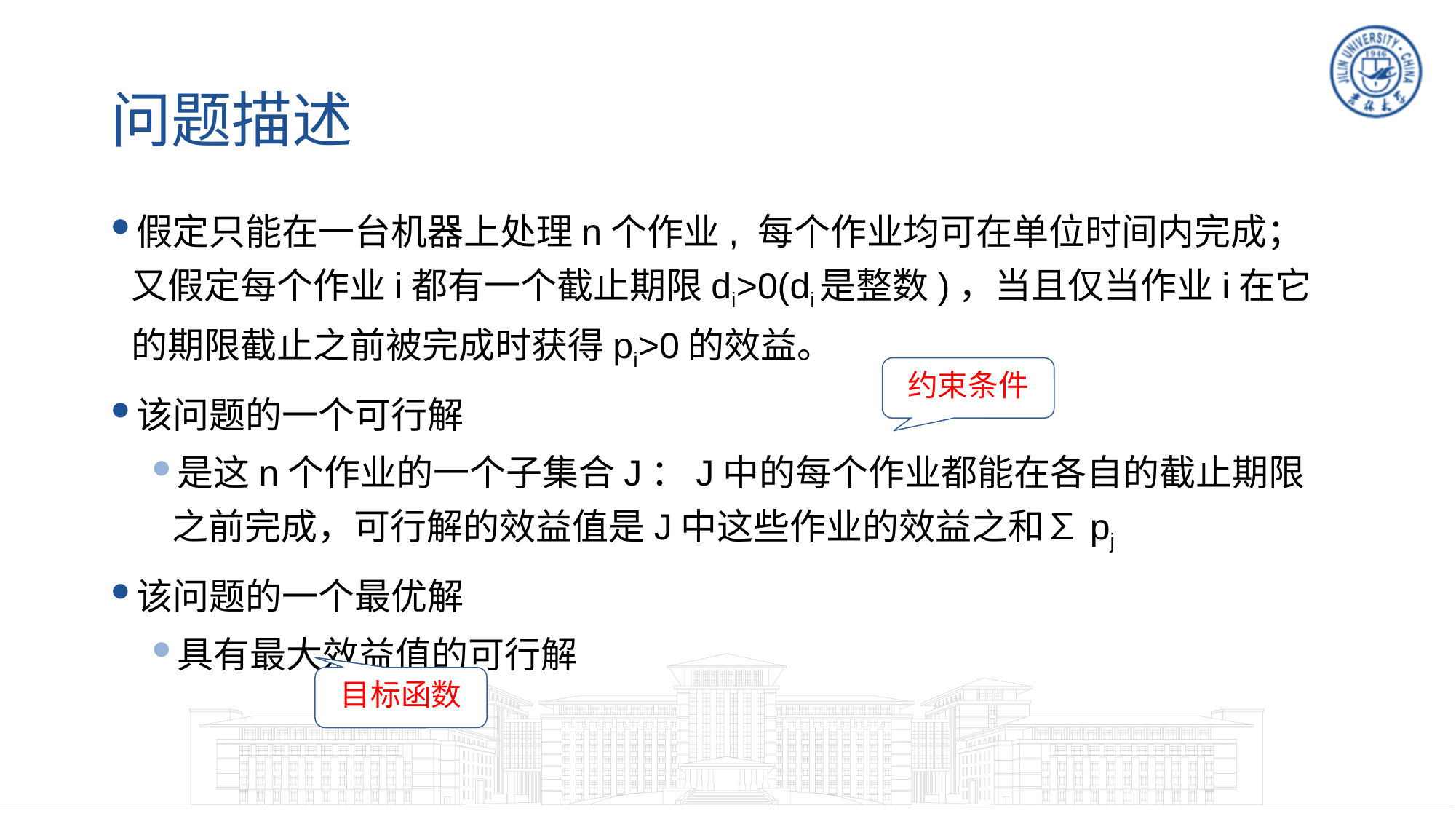

# 问题描述
假定只能在一台机器上处理n个作业, 每个作业均可在单位时间内完成； 又假定每个作业i都有一个截止期限di>0(di是整数)，当且仅当作业i在它的期限截止之前被完成时获得pi>0的效益。
该问题的一个可行解
是这n个作业的一个子集合J：J中的每个作业都能在各自的截止期限之前完成，可行解的效益值是J中这些作业的效益之和∑pj
该问题的一个最优解
具有最大效益值的可行解
约束条件
目标函数
19